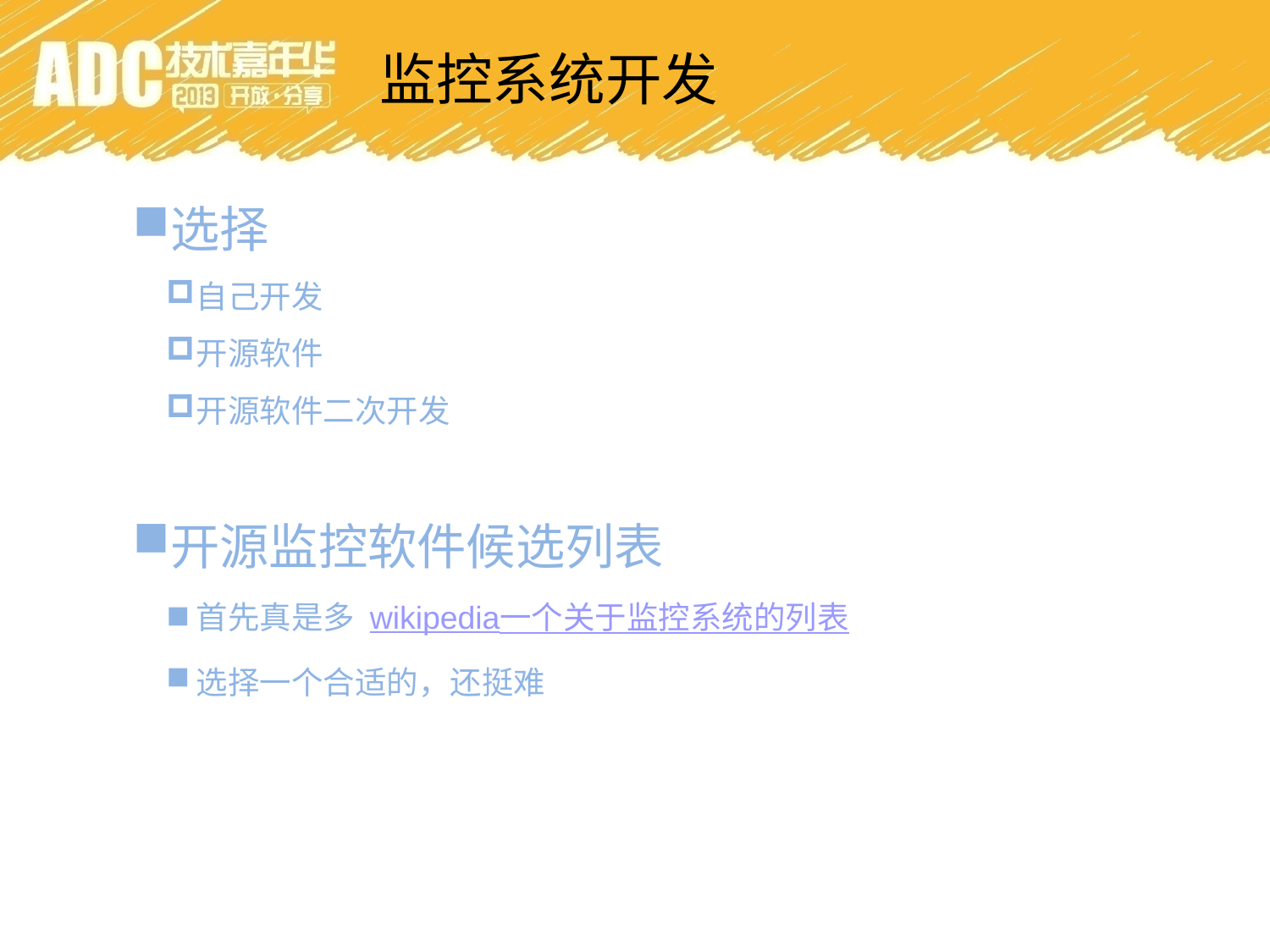

监控系统开发
选择
自己开发
开源软件
开源软件二次开发

开源监控软件候选列表
首先真是多 wikipedia一个关于监控系统的列表
选择一个合适的，还挺难